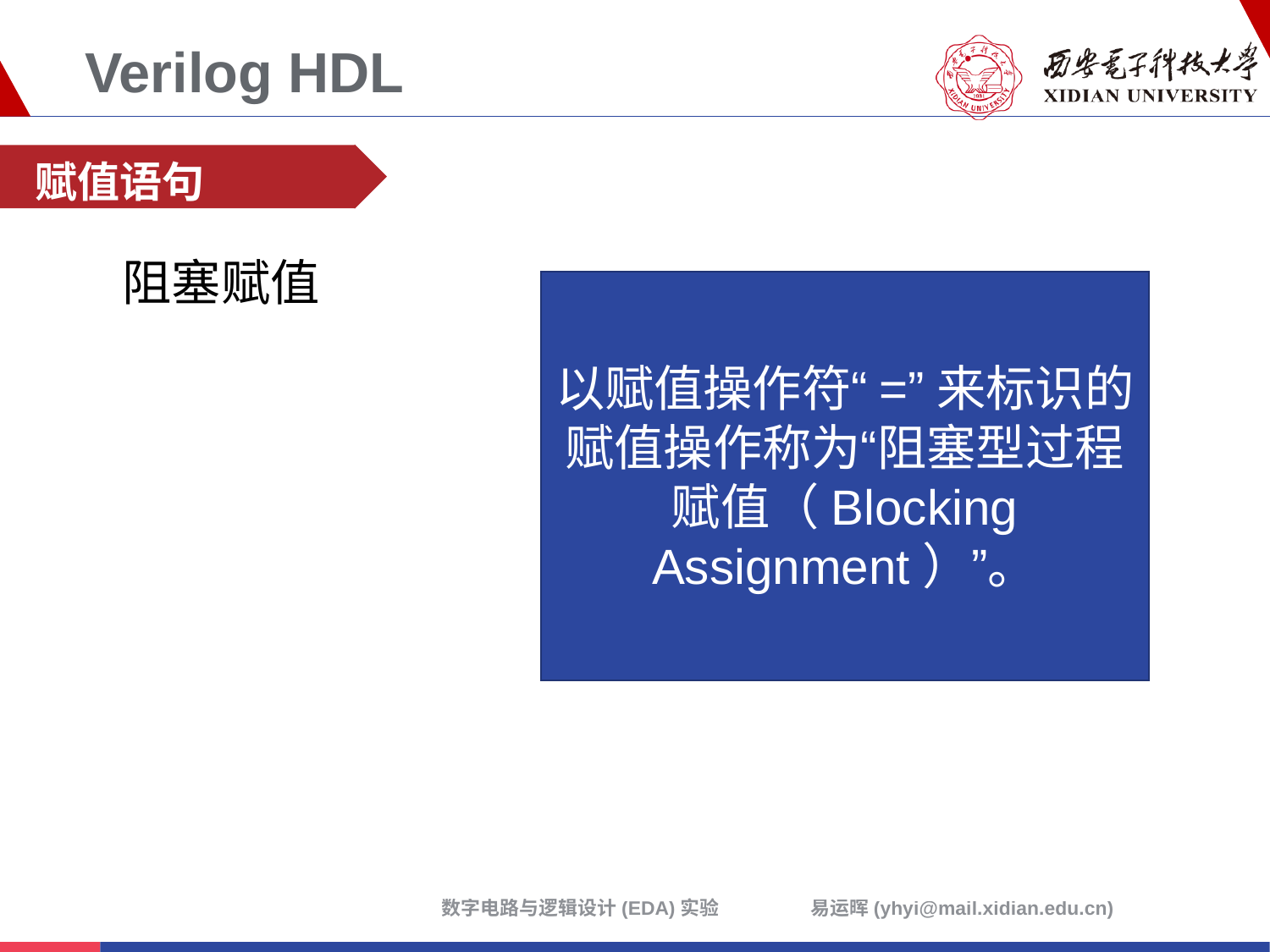

# Verilog HDL
赋值语句
阻塞赋值

以赋值操作符“=”来标识的赋值操作称为“阻塞型过程赋值（Blocking Assignment）”。